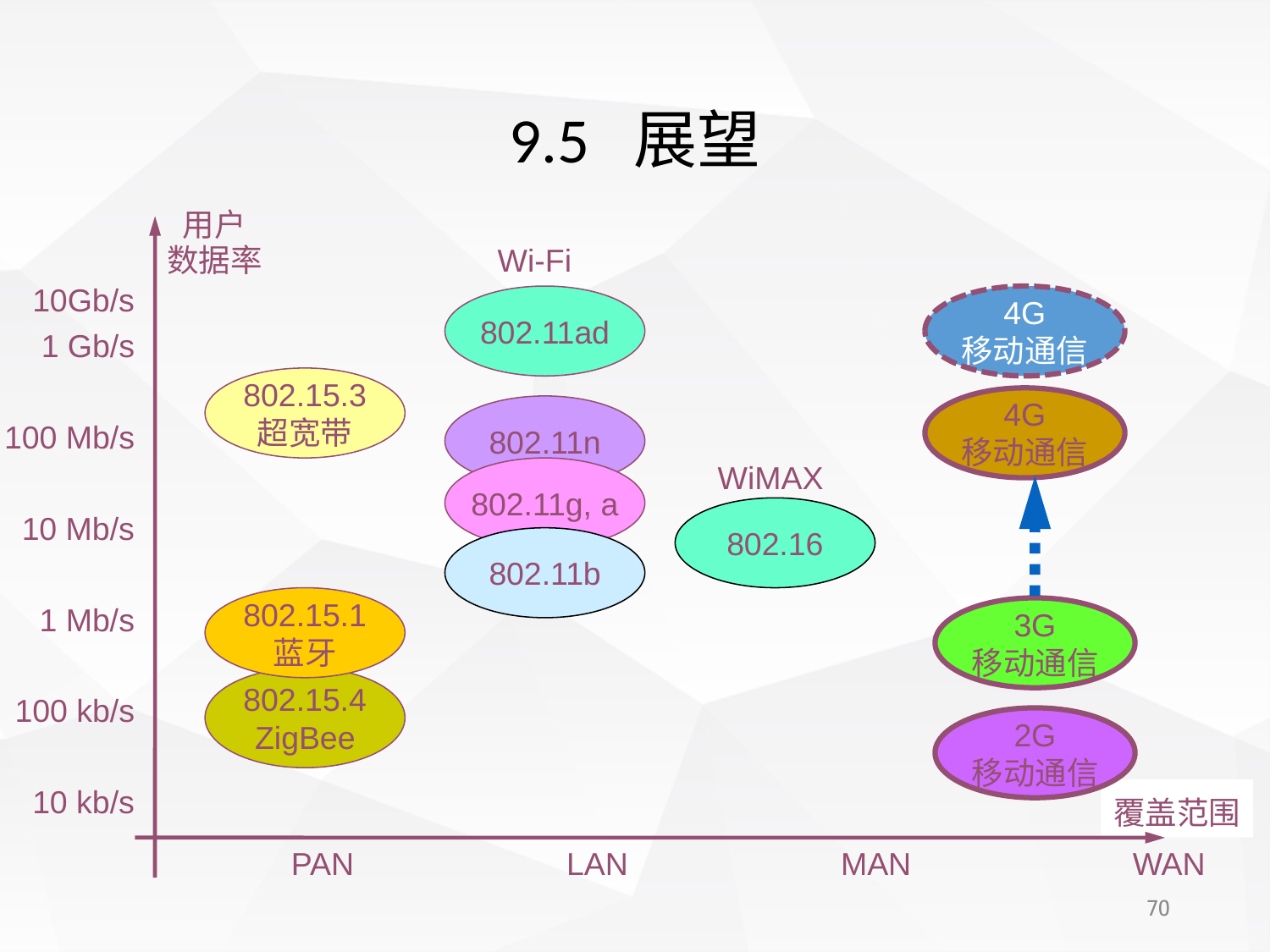

# 9.5  展望
用户
数据率
Wi-Fi
10Gb/s
1 Gb/s

100 Mb/s

10 Mb/s

1 Mb/s

100 kb/s

10 kb/s

802.11ad
4G
移动通信
802.15.3
超宽带
4G
移动通信
802.11n
WiMAX
802.11g, a

802.16
802.11b

802.15.1
蓝牙
3G
移动通信
802.15.4
ZigBee
2G
移动通信
覆盖范围
PAN                        LAN                        MAN                         WAN

70